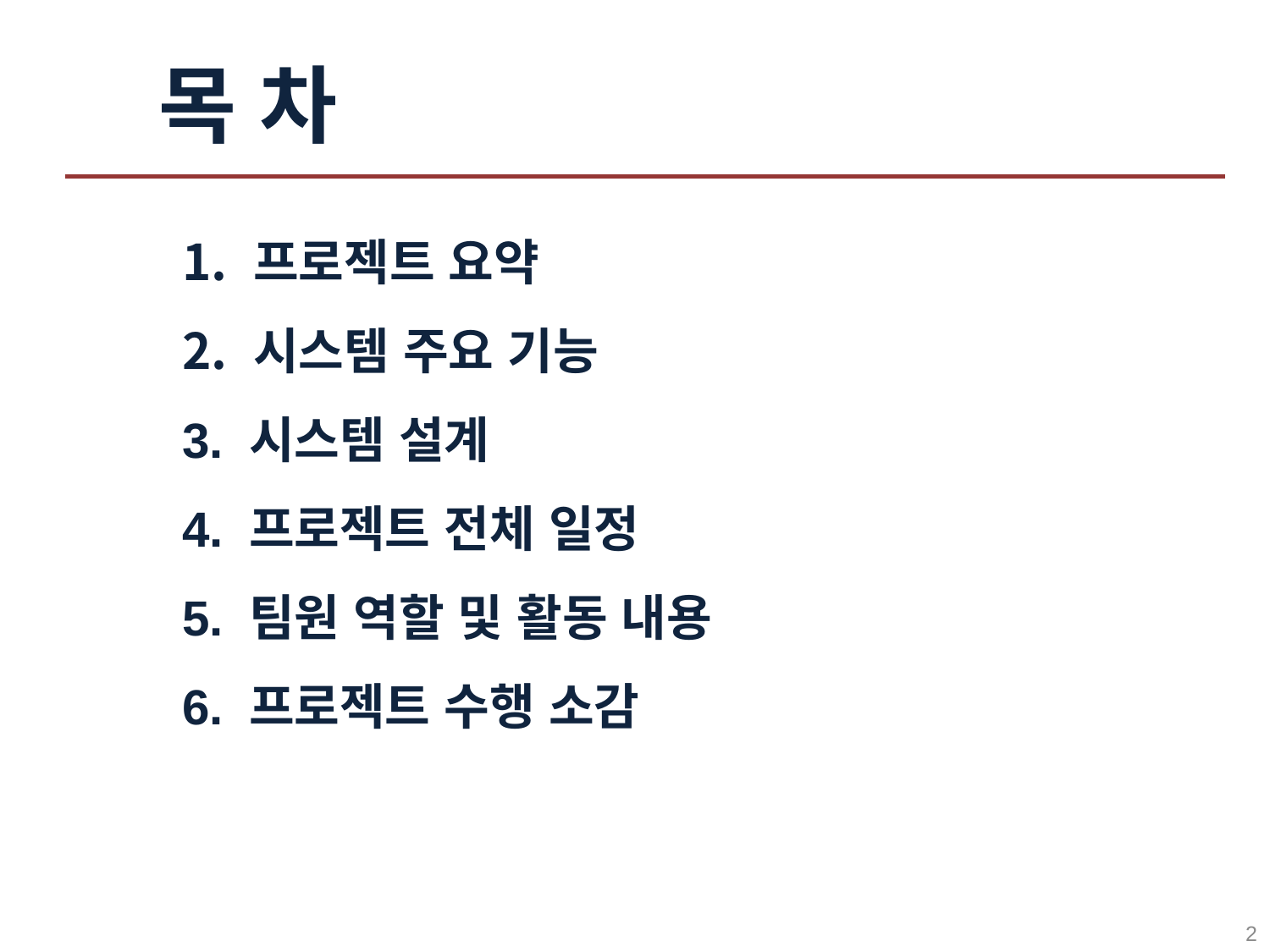

목 차
프로젝트 요약
시스템 주요 기능
3. 시스템 설계
4. 프로젝트 전체 일정
5. 팀원 역할 및 활동 내용
6. 프로젝트 수행 소감
2